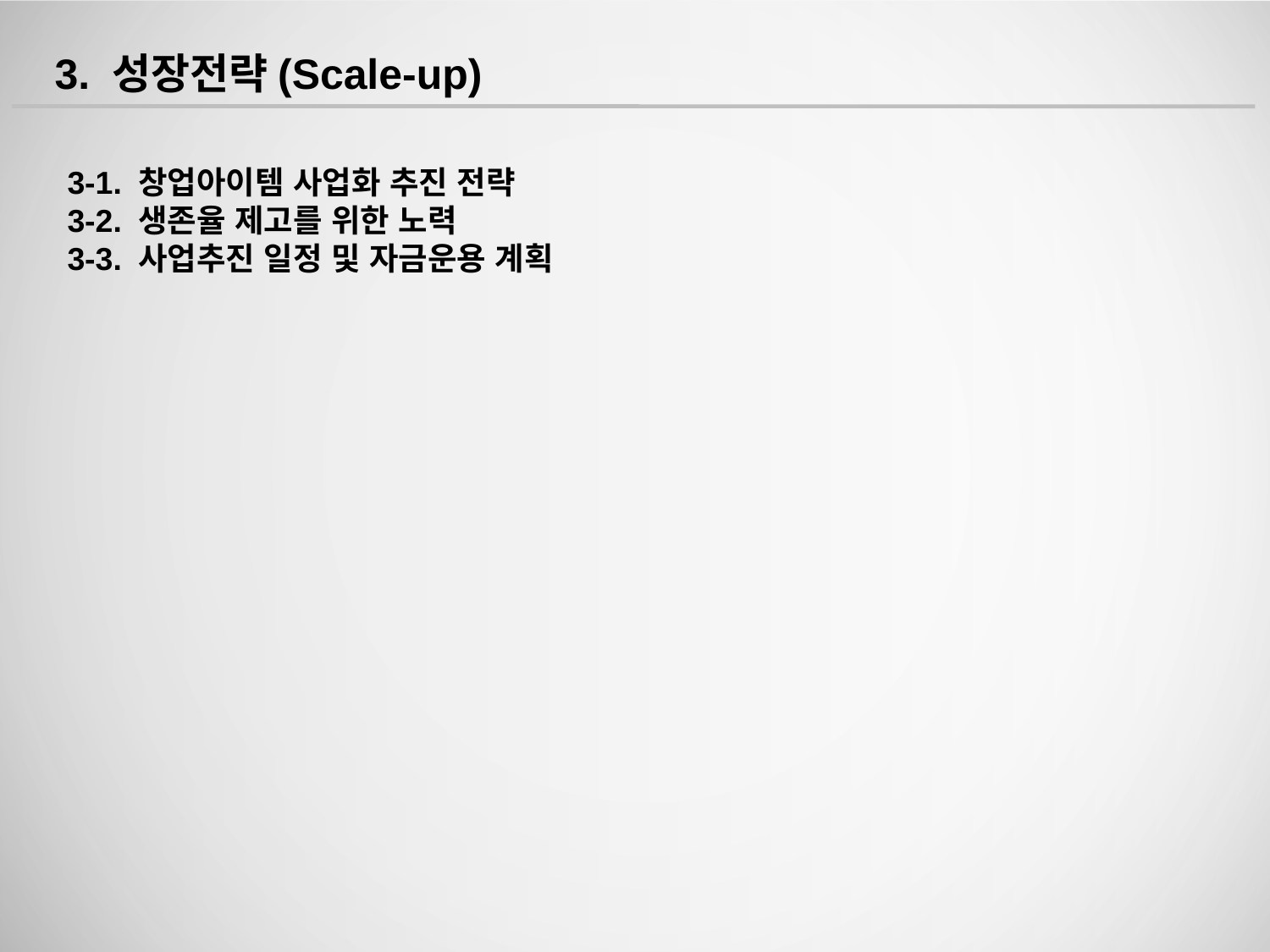

3. 성장전략(Scale-up)
3-1. 창업아이템 사업화 추진 전략
3-2. 생존율 제고를 위한 노력
3-3. 사업추진 일정 및 자금운용 계획